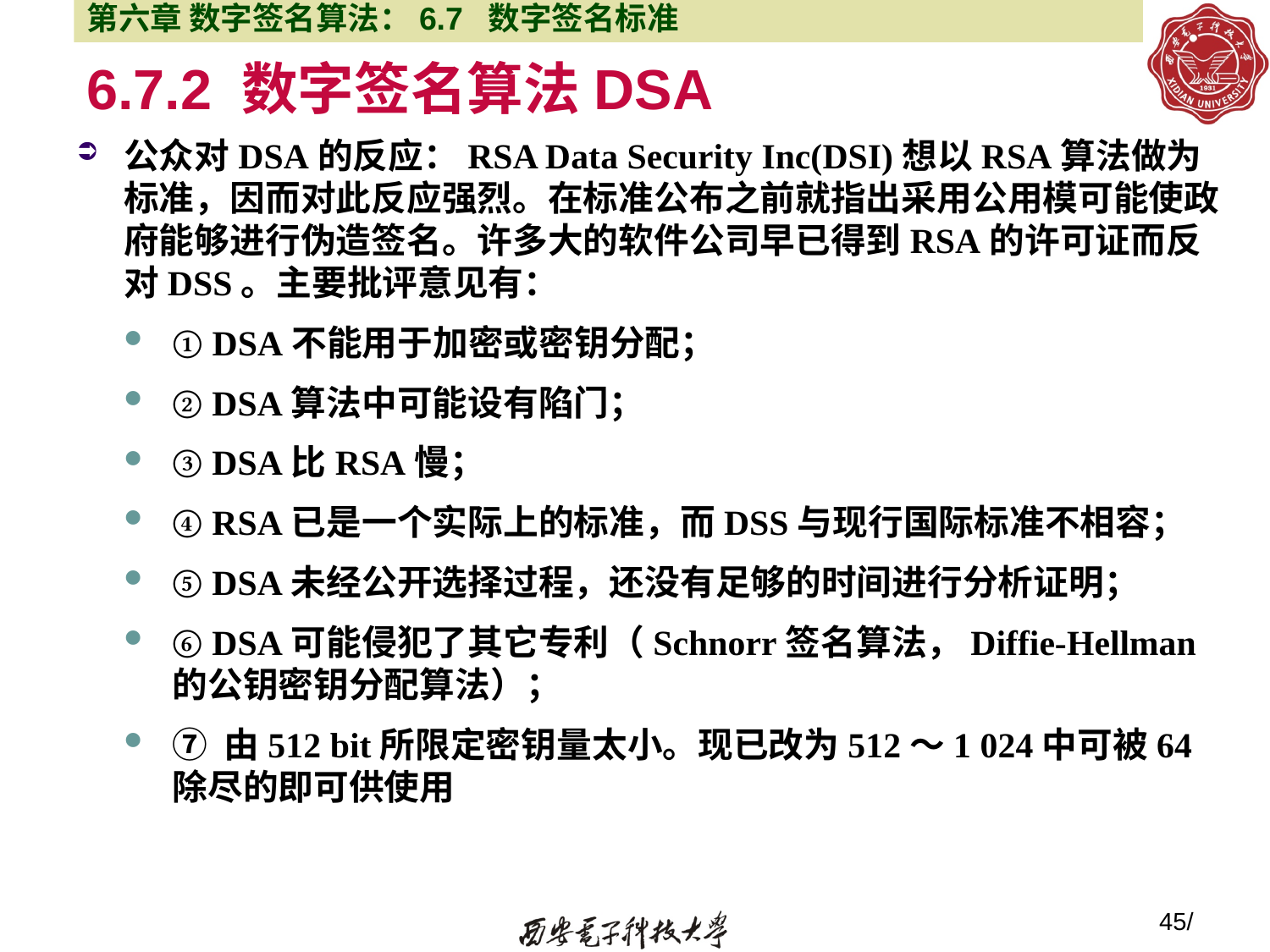

第六章 数字签名算法：6.7  数字签名标准
# 6.7.2 数字签名算法DSA
公众对DSA的反应：RSA Data Security Inc(DSI)想以RSA算法做为标准，因而对此反应强烈。在标准公布之前就指出采用公用模可能使政府能够进行伪造签名。许多大的软件公司早已得到RSA的许可证而反对DSS。主要批评意见有：
① DSA不能用于加密或密钥分配；
② DSA算法中可能设有陷门；
③ DSA比RSA慢；
④ RSA已是一个实际上的标准，而DSS与现行国际标准不相容；
⑤ DSA未经公开选择过程，还没有足够的时间进行分析证明；
⑥ DSA可能侵犯了其它专利（Schnorr签名算法，Diffie-Hellman的公钥密钥分配算法）；
⑦ 由512 bit所限定密钥量太小。现已改为512～1 024中可被64除尽的即可供使用
45/